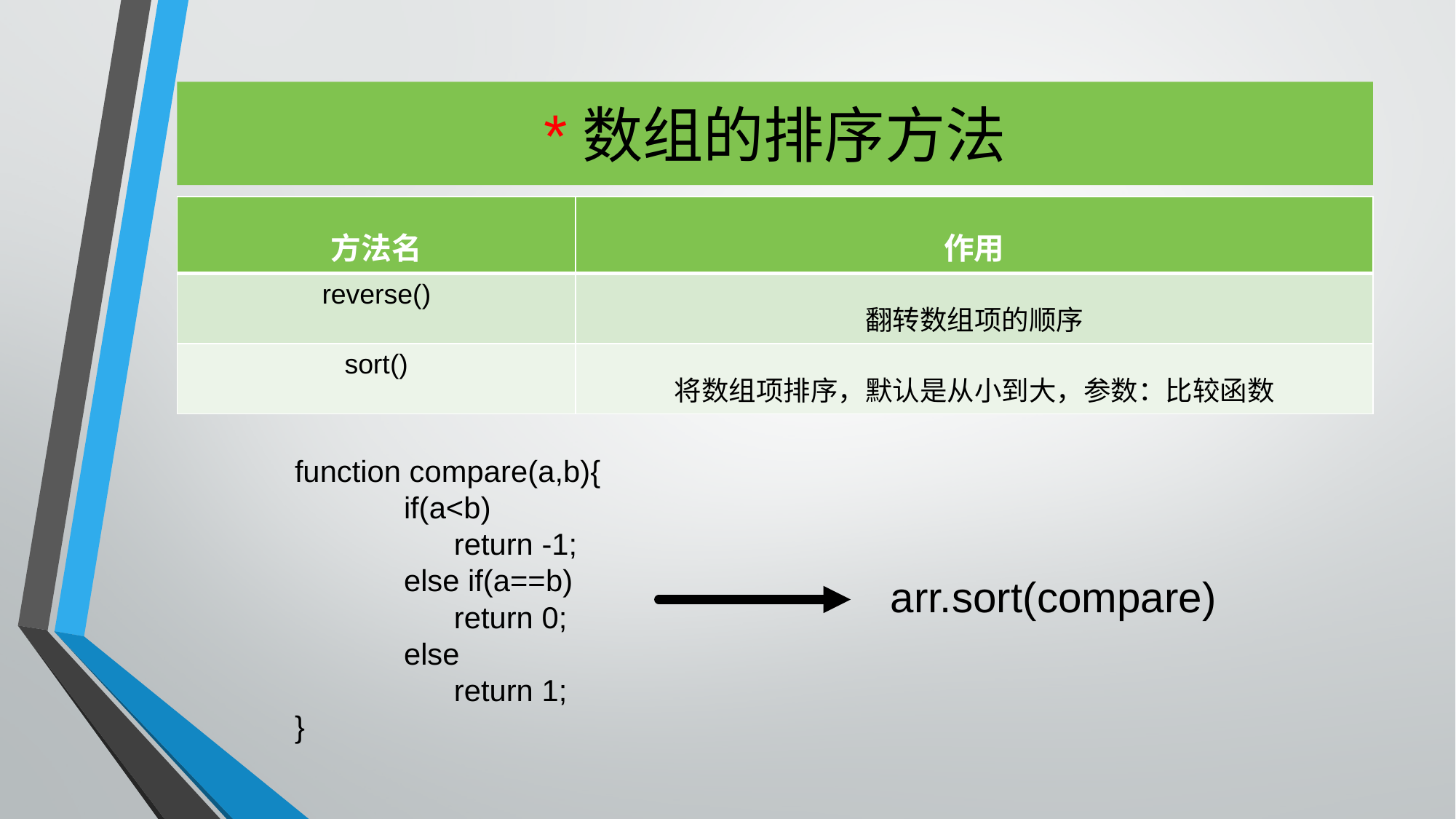

*数组的排序方法
| 方法名 | 作用 |
| --- | --- |
| reverse() | 翻转数组项的顺序 |
| sort() | 将数组项排序，默认是从小到大，参数：比较函数 |
function compare(a,b){
	if(a<b)
	      return -1;
	else if(a==b)
	      return 0;
	else
	      return 1;
}
arr.sort(compare)